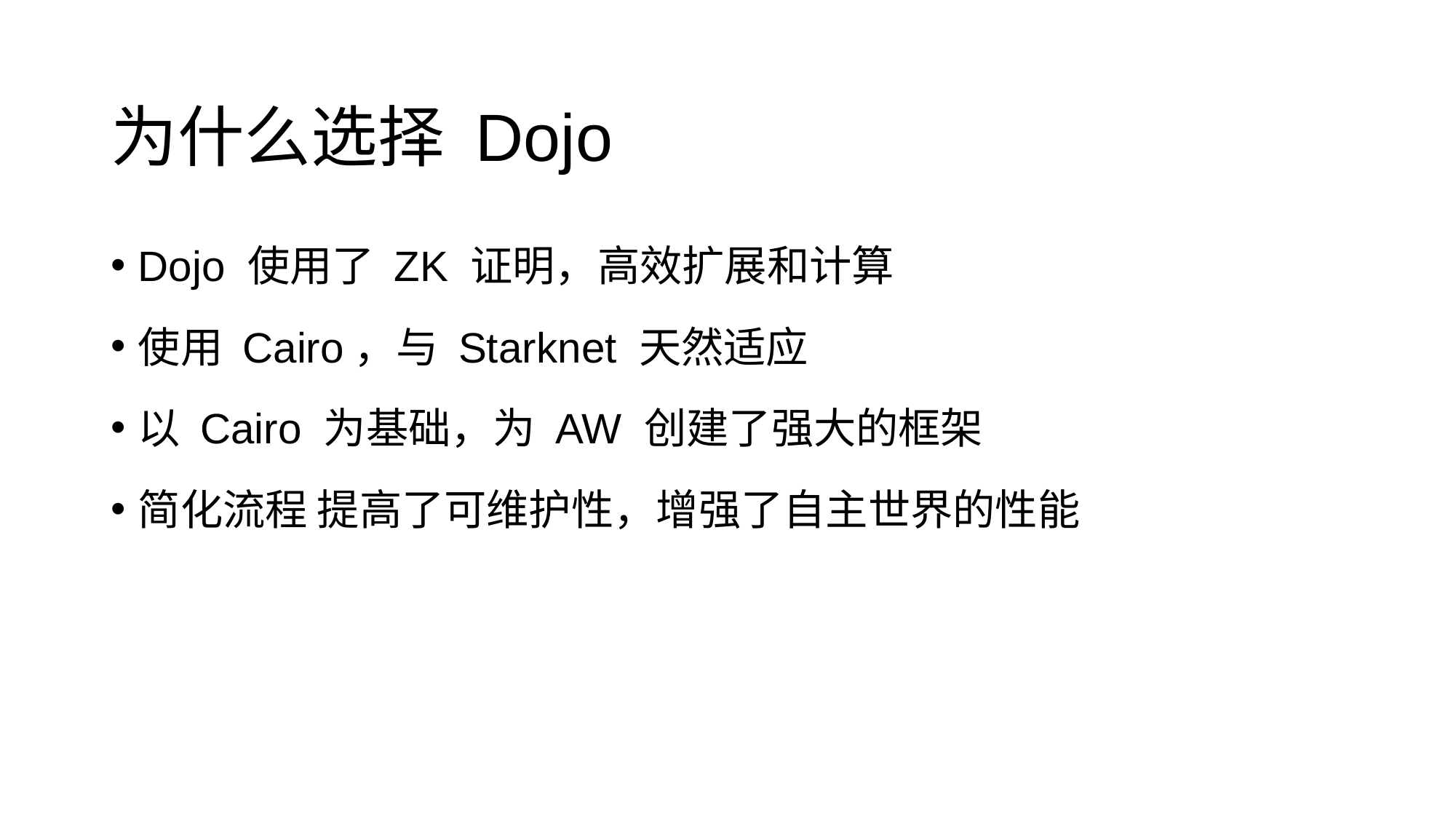

# 为什么选择 Dojo
Dojo 使用了 ZK 证明，高效扩展和计算
使用 Cairo，与 Starknet 天然适应
以 Cairo 为基础，为 AW 创建了强大的框架
简化流程 提高了可维护性，增强了自主世界的性能